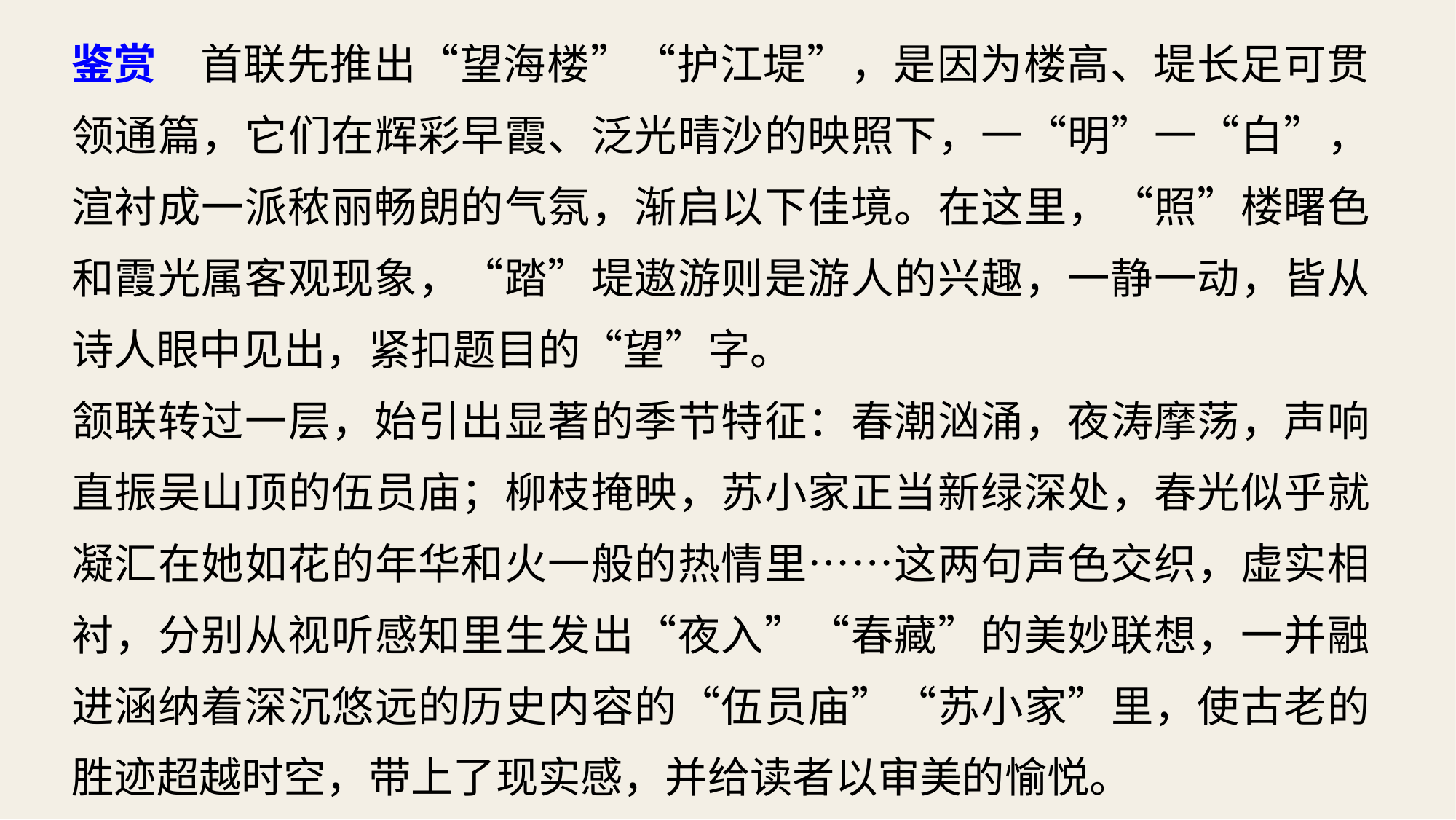

鉴赏　首联先推出“望海楼”“护江堤”，是因为楼高、堤长足可贯领通篇，它们在辉彩早霞、泛光晴沙的映照下，一“明”一“白”，渲衬成一派秾丽畅朗的气氛，渐启以下佳境。在这里，“照”楼曙色和霞光属客观现象，“踏”堤遨游则是游人的兴趣，一静一动，皆从诗人眼中见出，紧扣题目的“望”字。
颔联转过一层，始引出显著的季节特征：春潮汹涌，夜涛摩荡，声响直振吴山顶的伍员庙；柳枝掩映，苏小家正当新绿深处，春光似乎就凝汇在她如花的年华和火一般的热情里……这两句声色交织，虚实相衬，分别从视听感知里生发出“夜入”“春藏”的美妙联想，一并融进涵纳着深沉悠远的历史内容的“伍员庙”“苏小家”里，使古老的胜迹超越时空，带上了现实感，并给读者以审美的愉悦。